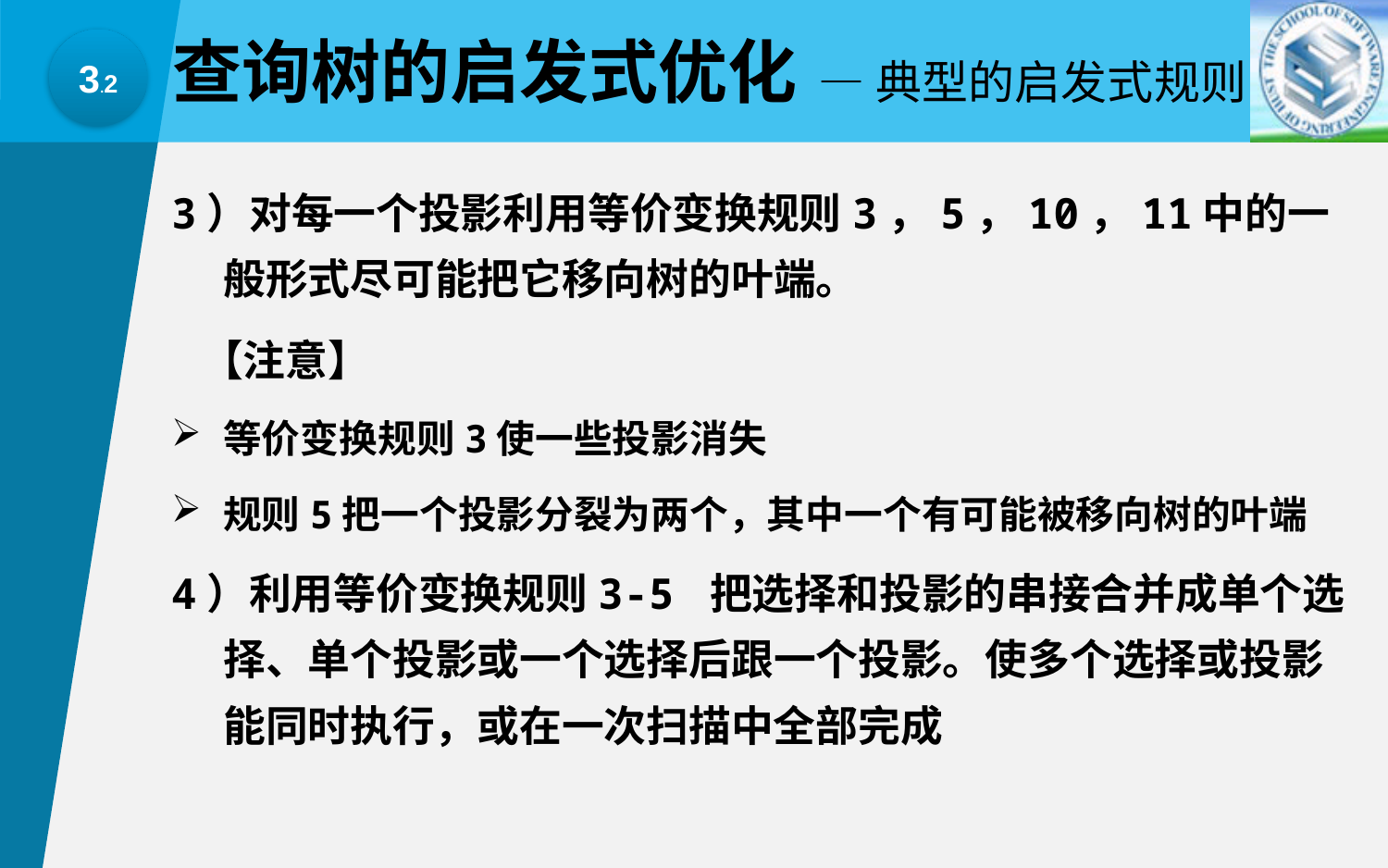

查询树的启发式优化
—典型的启发式规则
3.2
3）对每一个投影利用等价变换规则3，5，10，11中的一般形式尽可能把它移向树的叶端。
  【注意】
等价变换规则3使一些投影消失
规则5把一个投影分裂为两个，其中一个有可能被移向树的叶端
4）利用等价变换规则3-5 把选择和投影的串接合并成单个选择、单个投影或一个选择后跟一个投影。使多个选择或投影能同时执行，或在一次扫描中全部完成